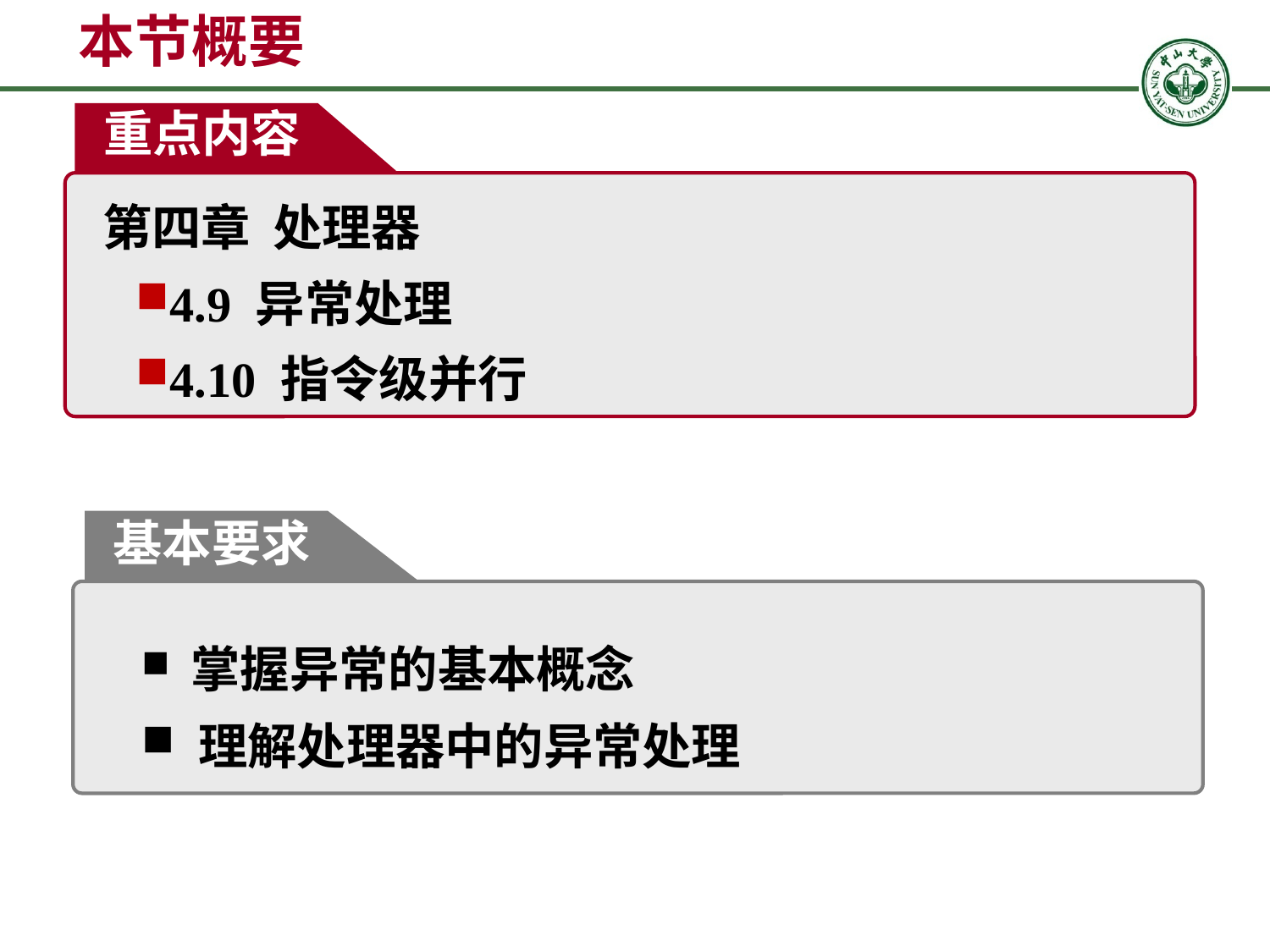

本节概要
重点内容

第四章  处理器
4.9 异常处理
4.10 指令级并行
基本要求

 掌握异常的基本概念
 理解处理器中的异常处理